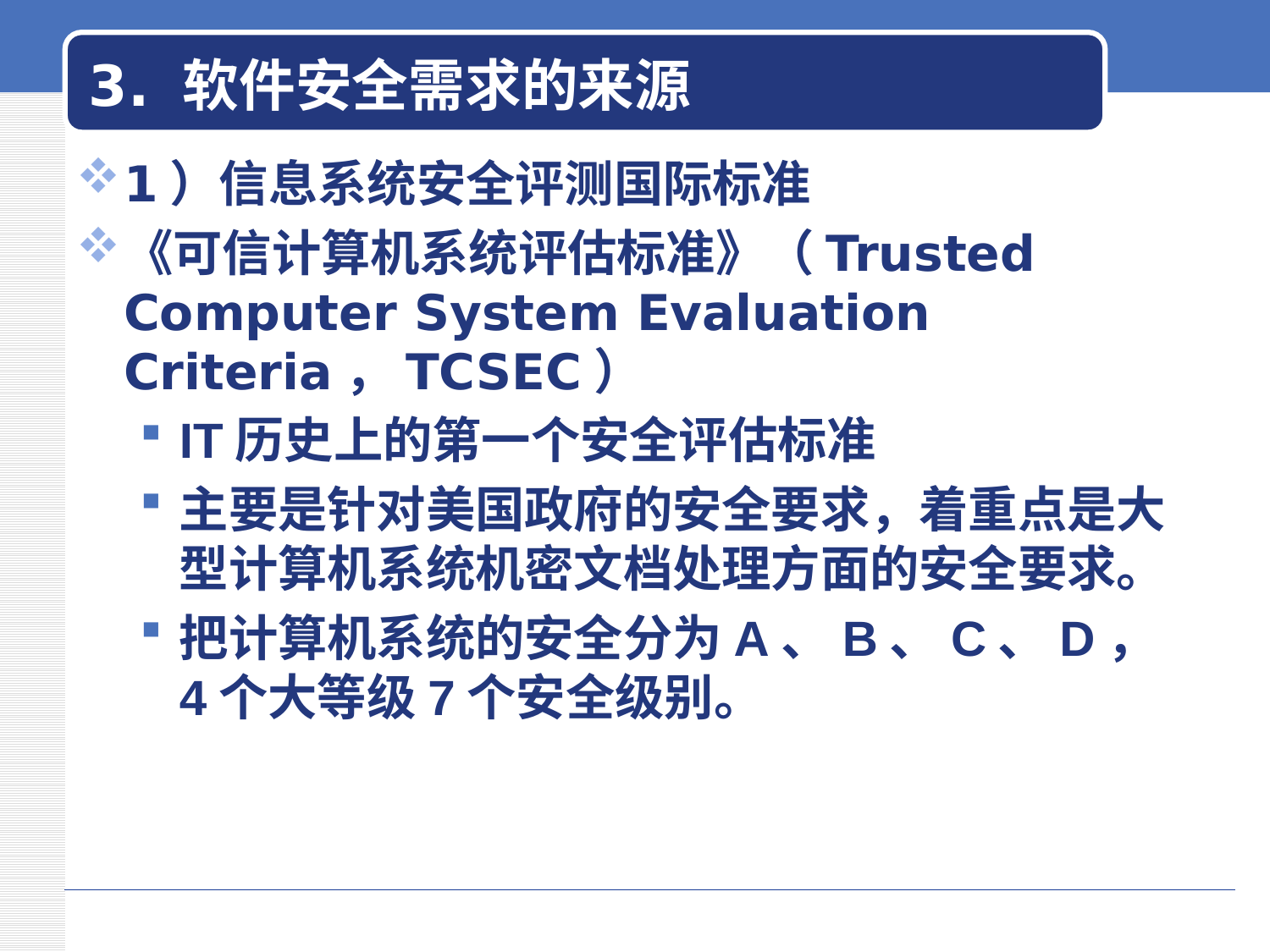

# 3. 软件安全需求的来源
1）信息系统安全评测国际标准
《可信计算机系统评估标准》（Trusted Computer System Evaluation Criteria，TCSEC）
IT历史上的第一个安全评估标准
主要是针对美国政府的安全要求，着重点是大型计算机系统机密文档处理方面的安全要求。
把计算机系统的安全分为A、B、C、D，4个大等级7个安全级别。